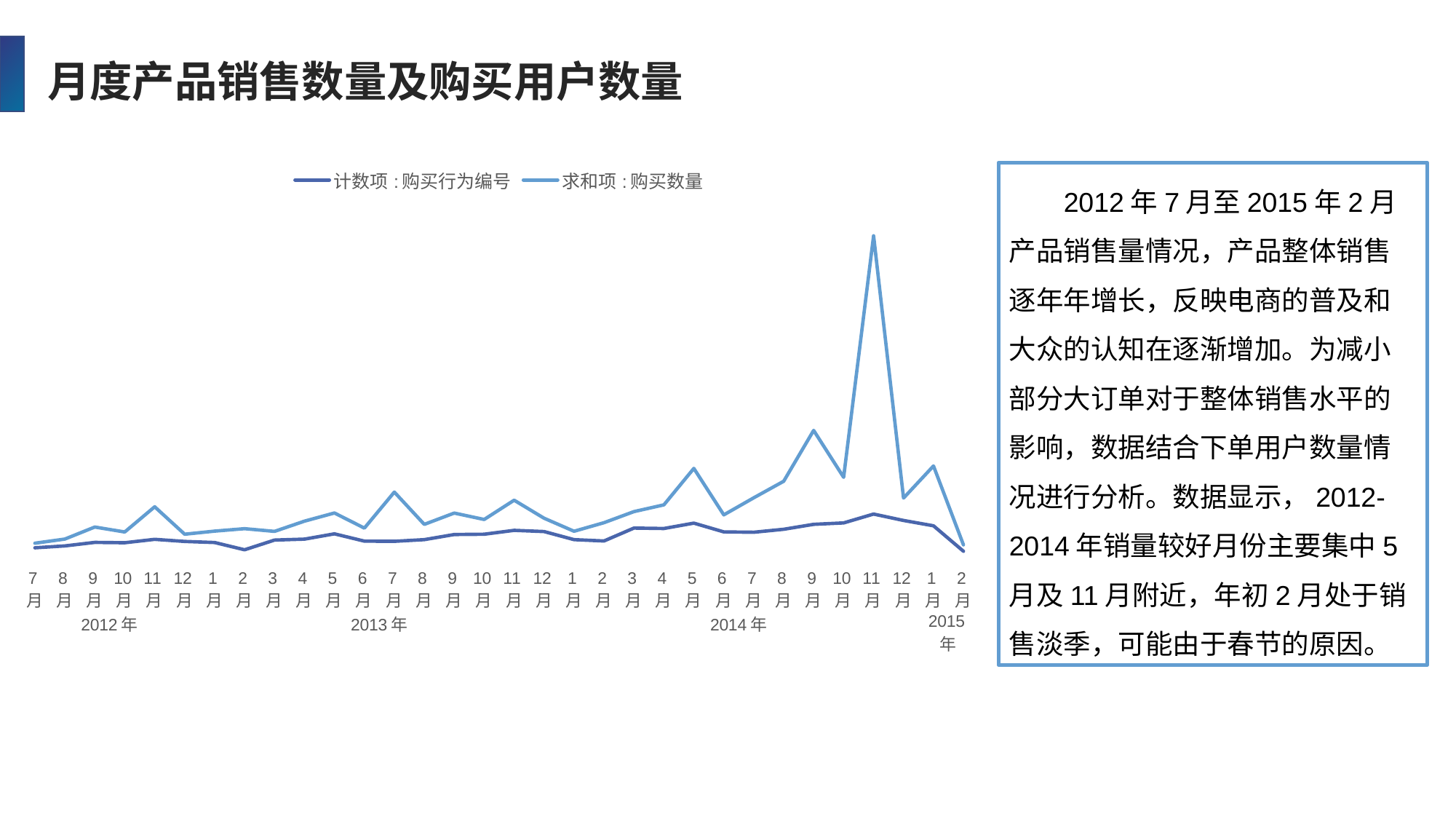

月度产品销售数量及购买用户数量

### Chart

| Category | 计数项:购买行为编号 | 求和项:购买数量 |
|---|---|---|
| 7月 | 383.0 | 568.0 |
| 8月 | 459.0 | 733.0 |
| 9月 | 601.0 | 1216.0 |
| 10月 | 586.0 | 1018.0 |
| 11月 | 723.0 | 2027.0 |
| 12月 | 639.0 | 928.0 |
| 1月 | 596.0 | 1052.0 |
| 2月 | 304.0 | 1150.0 |
| 3月 | 693.0 | 1042.0 |
| 4月 | 731.0 | 1452.0 |
| 5月 | 944.0 | 1779.0 |
| 6月 | 650.0 | 1173.0 |
| 7月 | 643.0 | 2617.0 |
| 8月 | 710.0 | 1322.0 |
| 9月 | 915.0 | 1776.0 |
| 10月 | 927.0 | 1519.0 |
| 11月 | 1083.0 | 2290.0 |
| 12月 | 1035.0 | 1568.0 |
| 1月 | 711.0 | 1046.0 |
| 2月 | 658.0 | 1389.0 |
| 3月 | 1174.0 | 1834.0 |
| 4月 | 1157.0 | 2104.0 |
| 5月 | 1373.0 | 3565.0 |
| 6月 | 1021.0 | 1703.0 |
| 7月 | 1007.0 | 2387.0 |
| 8月 | 1126.0 | 3050.0 |
| 9月 | 1324.0 | 5089.0 |
| 10月 | 1381.0 | 3208.0 |
| 11月 | 1735.0 | 12890.0 |
| 12月 | 1479.0 | 2377.0 |
| 1月 | 1265.0 | 3663.0 |
| 2月 | 245.0 | 502.0 |
2012年7月至2015年2月产品销售量情况，产品整体销售逐年年增长，反映电商的普及和大众的认知在逐渐增加。为减小部分大订单对于整体销售水平的影响，数据结合下单用户数量情况进行分析。数据显示，2012-2014年销量较好月份主要集中5月及11月附近，年初2月处于销售淡季，可能由于春节的原因。